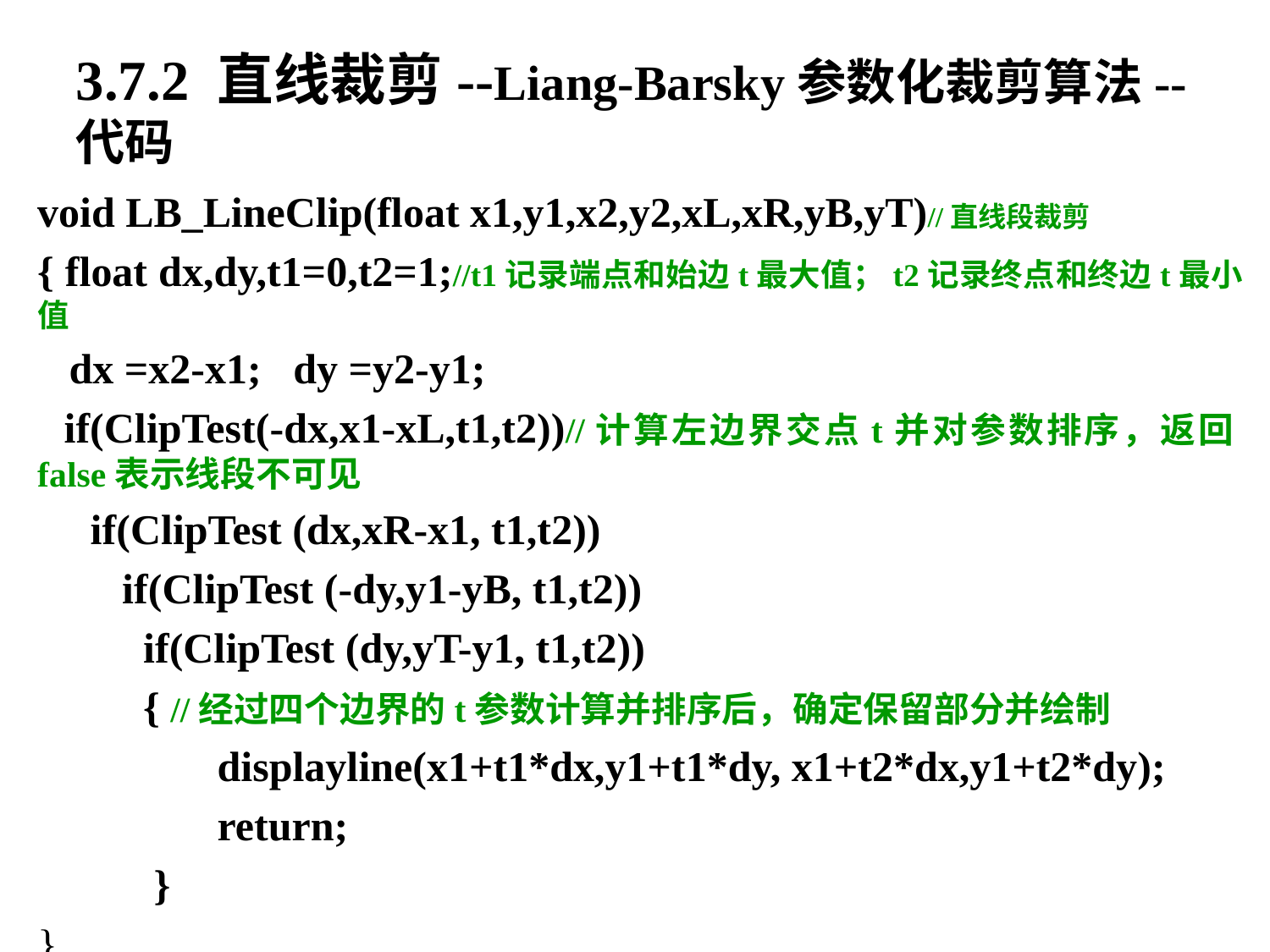

3.7.2 直线裁剪--Liang-Barsky参数化裁剪算法--代码
void LB_LineClip(float x1,y1,x2,y2,xL,xR,yB,yT)//直线段裁剪
{ float dx,dy,t1=0,t2=1;//t1记录端点和始边t最大值；t2记录终点和终边t最小值
   dx =x2-x1;   dy =y2-y1;
  if(ClipTest(-dx,x1-xL,t1,t2))//计算左边界交点t并对参数排序，返回false表示线段不可见
     if(ClipTest (dx,xR-x1, t1,t2))
        if(ClipTest (-dy,y1-yB, t1,t2))
          if(ClipTest (dy,yT-y1, t1,t2))
          { //经过四个边界的t参数计算并排序后，确定保留部分并绘制
                 displayline(x1+t1*dx,y1+t1*dy, x1+t2*dx,y1+t2*dy);
	     return;
           }
}